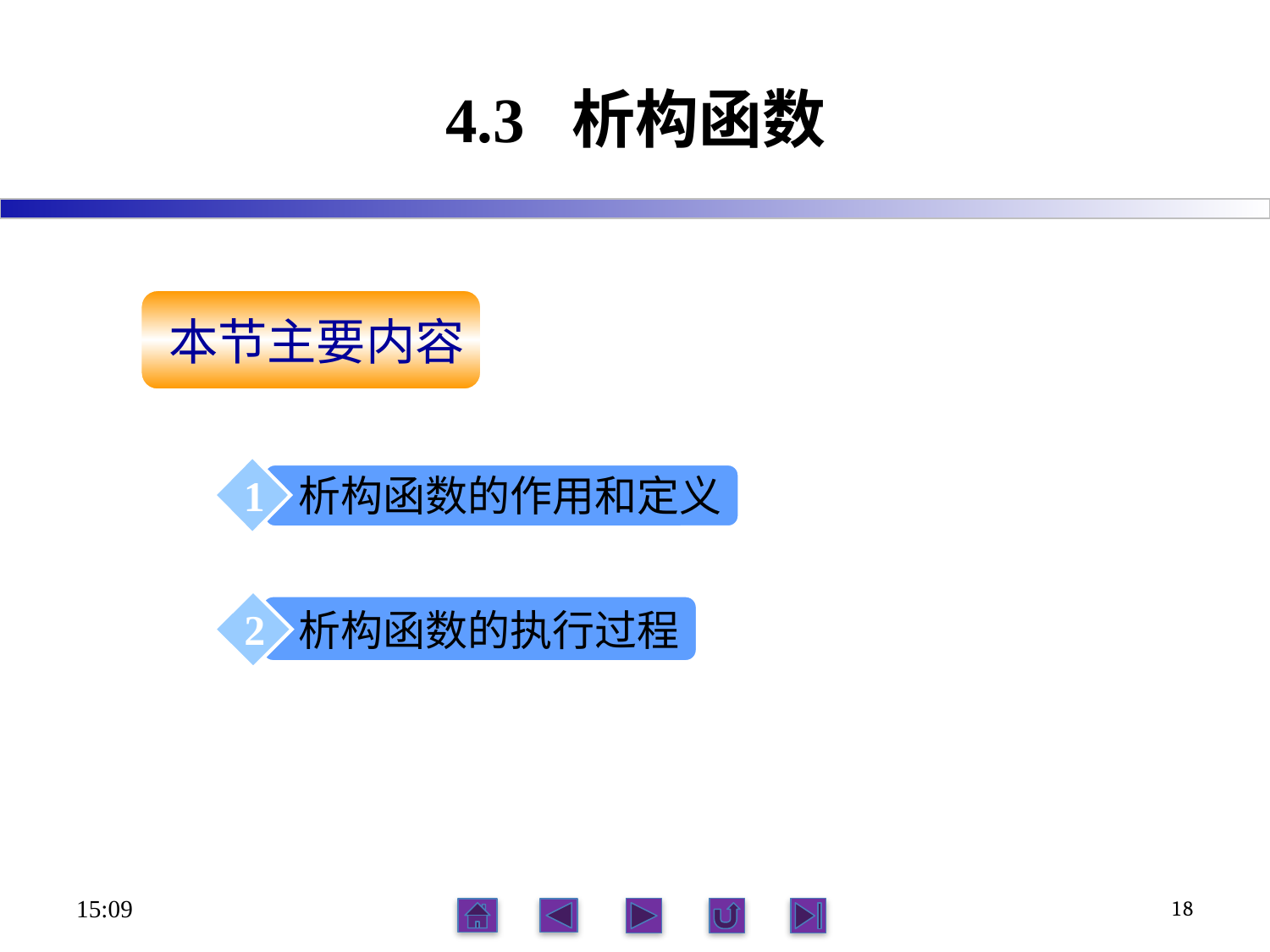

# 4.3  析构函数

本节主要内容

析构函数的作用和定义
1

2

析构函数的执行过程
15:09
18